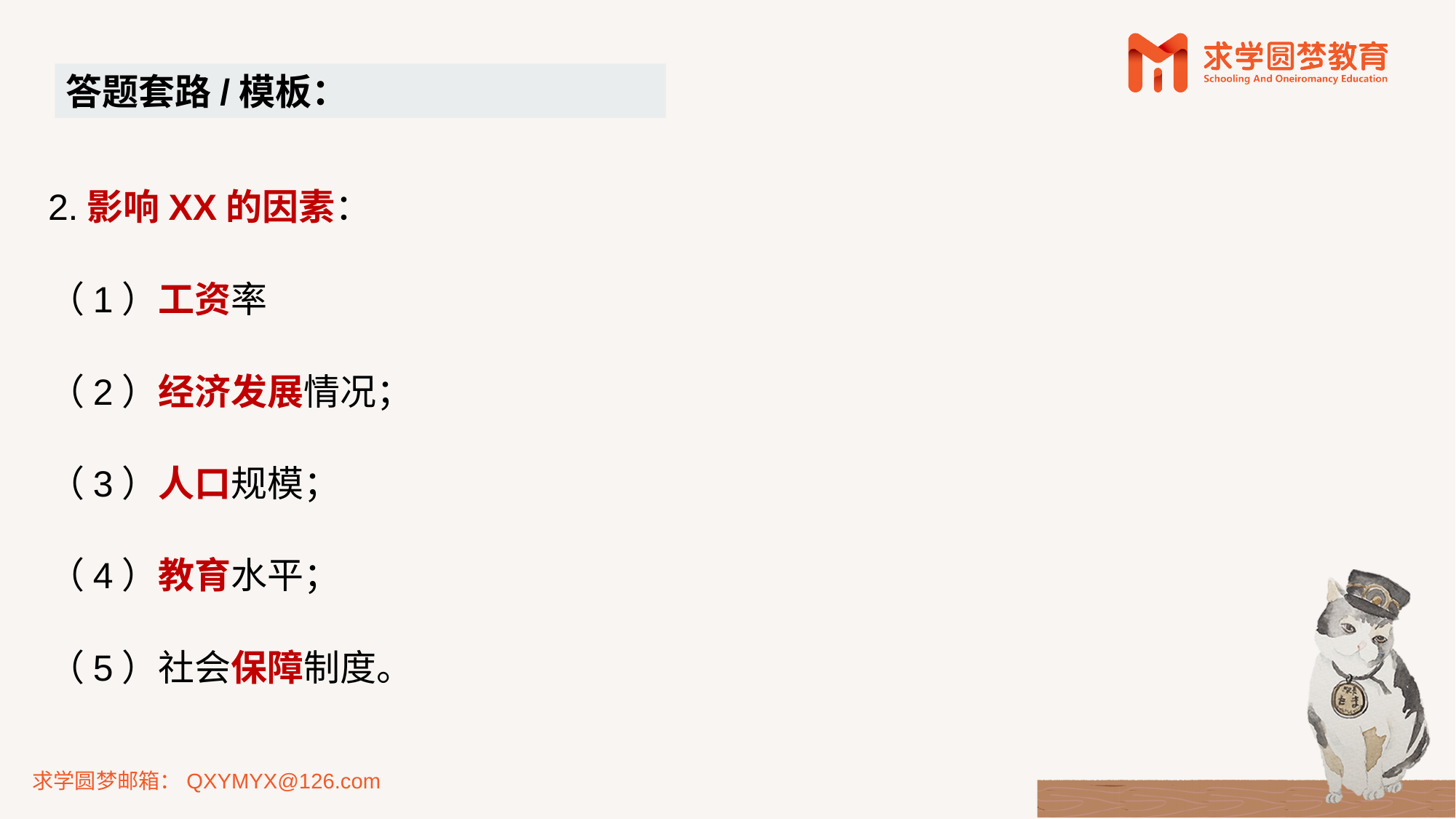

答题套路/模板：
2.影响XX的因素：
（1）工资率
（2）经济发展情况；
（3）人口规模；
（4）教育水平；
（5）社会保障制度。